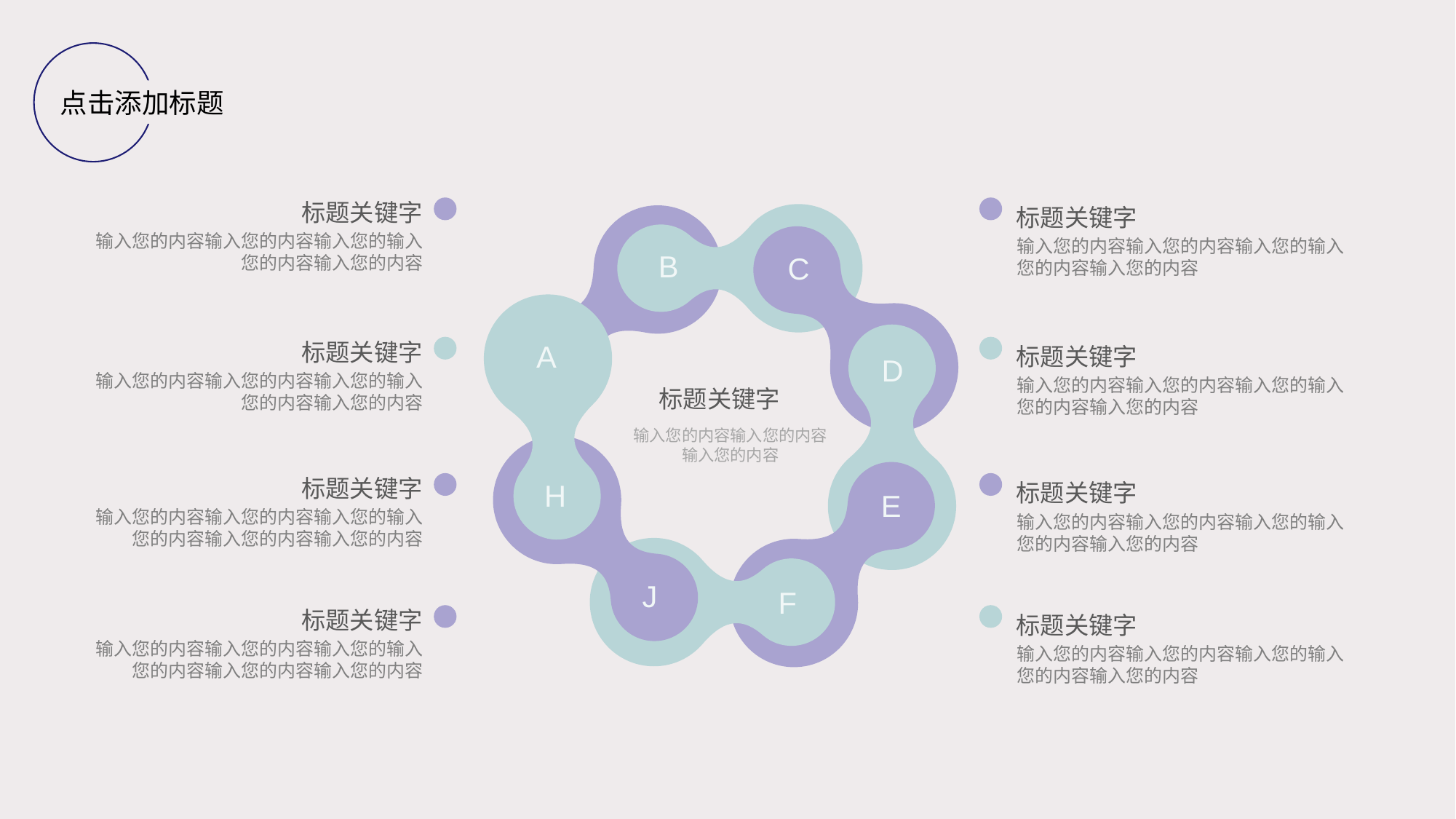

标题关键字

输入您的内容输入您的内容输入您的输入您的内容输入您的内容
标题关键字

输入您的内容输入您的内容输入您的输入您的内容输入您的内容

B
C

A
D
标题关键字
输入您的内容输入您的内容输入您的内容

H
E

J
F
标题关键字

输入您的内容输入您的内容输入您的输入您的内容输入您的内容
标题关键字

输入您的内容输入您的内容输入您的输入您的内容输入您的内容
标题关键字

输入您的内容输入您的内容输入您的输入您的内容输入您的内容输入您的内容
标题关键字

输入您的内容输入您的内容输入您的输入您的内容输入您的内容
标题关键字

输入您的内容输入您的内容输入您的输入您的内容输入您的内容输入您的内容
标题关键字

输入您的内容输入您的内容输入您的输入您的内容输入您的内容